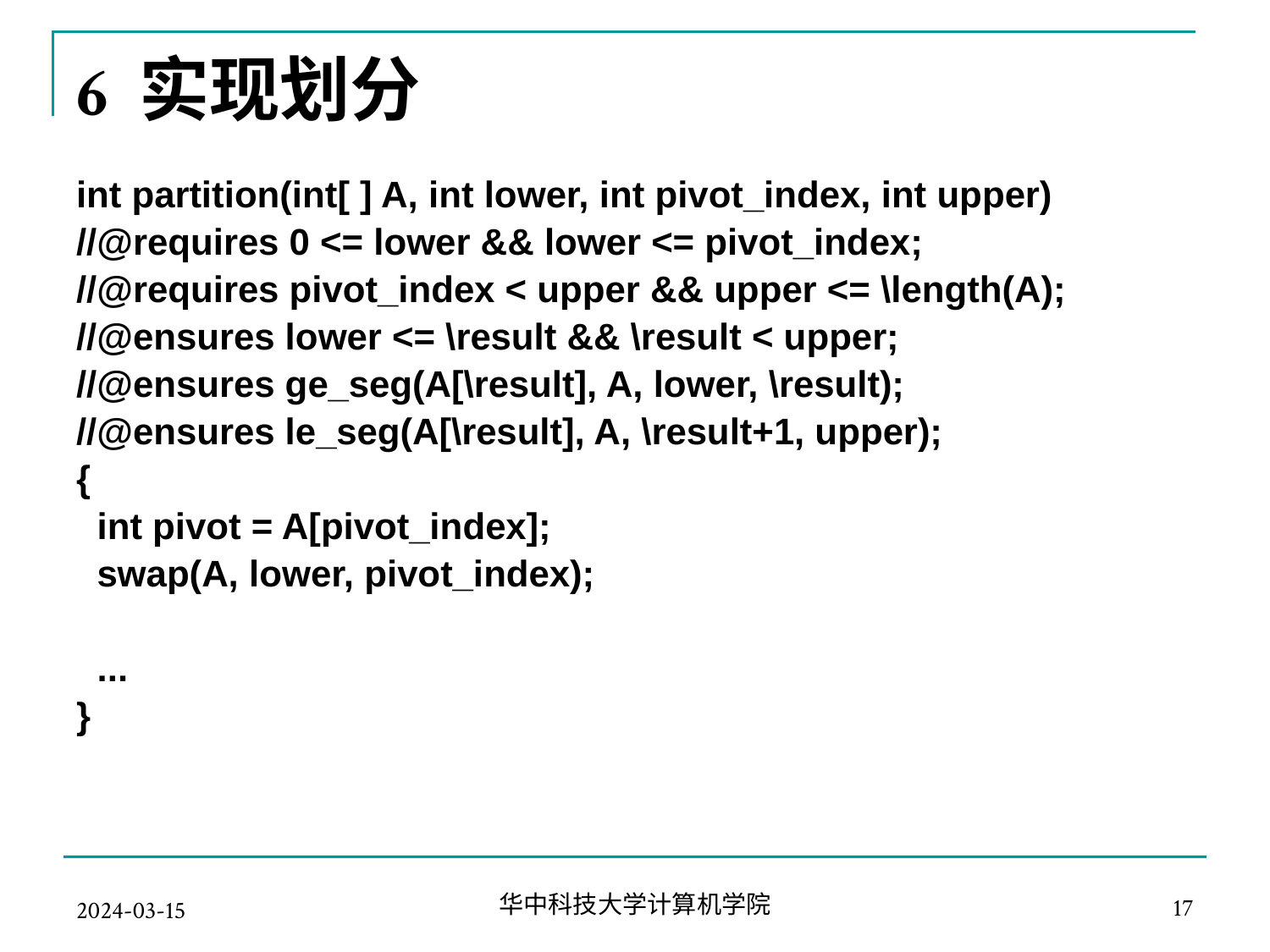

# 6 实现划分
int partition(int[ ] A, int lower, int pivot_index, int upper)
//@requires 0 <= lower && lower <= pivot_index;
//@requires pivot_index < upper && upper <= \length(A);
//@ensures lower <= \result && \result < upper;
//@ensures ge_seg(A[\result], A, lower, \result);
//@ensures le_seg(A[\result], A, \result+1, upper);
{
  int pivot = A[pivot_index];
  swap(A, lower, pivot_index);

  ...
}
2024-03-15
17
华中科技大学计算机学院